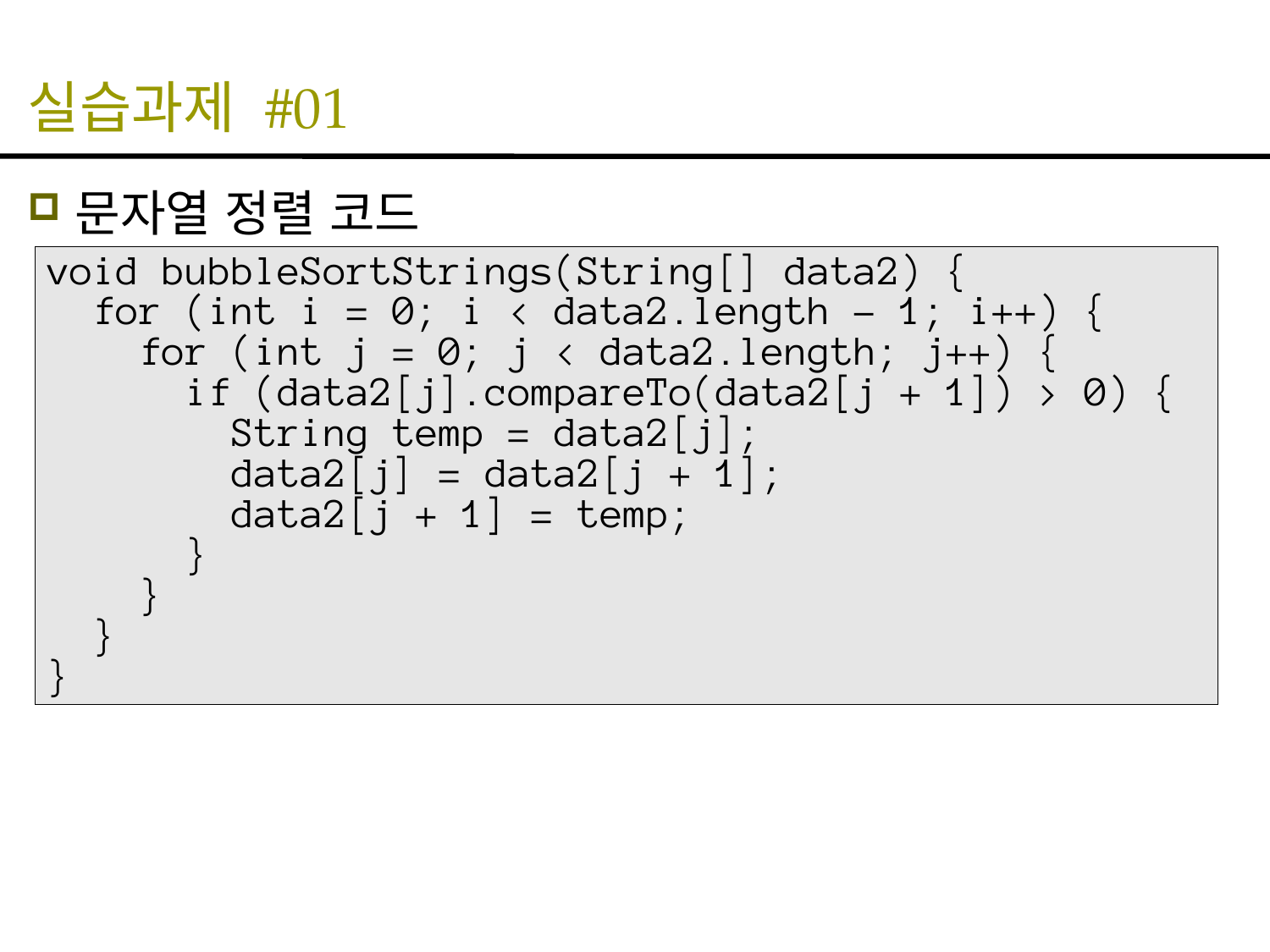

# 실습과제 #01
문자열 정렬 코드
void bubbleSortStrings(String[] data2) {
  for (int i = 0; i < data2.length - 1; i++) {
    for (int j = 0; j < data2.length; j++) {
      if (data2[j].compareTo(data2[j + 1]) > 0) {
        String temp = data2[j];
        data2[j] = data2[j + 1];
        data2[j + 1] = temp;
      }
    }
  }
}